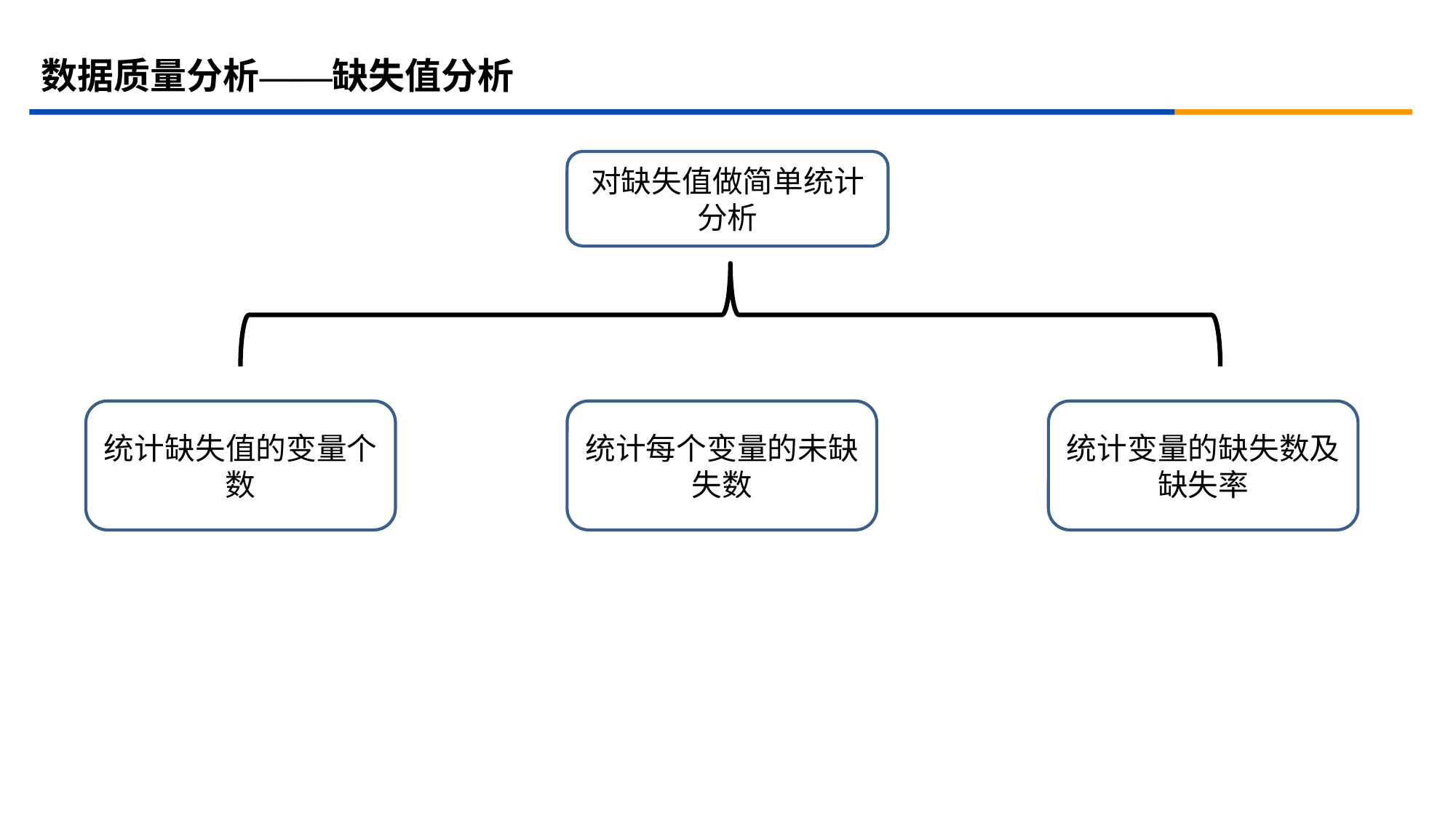

# 数据质量分析——缺失值分析
对缺失值做简单统计分析
统计缺失值的变量个数
统计每个变量的未缺失数
统计变量的缺失数及缺失率